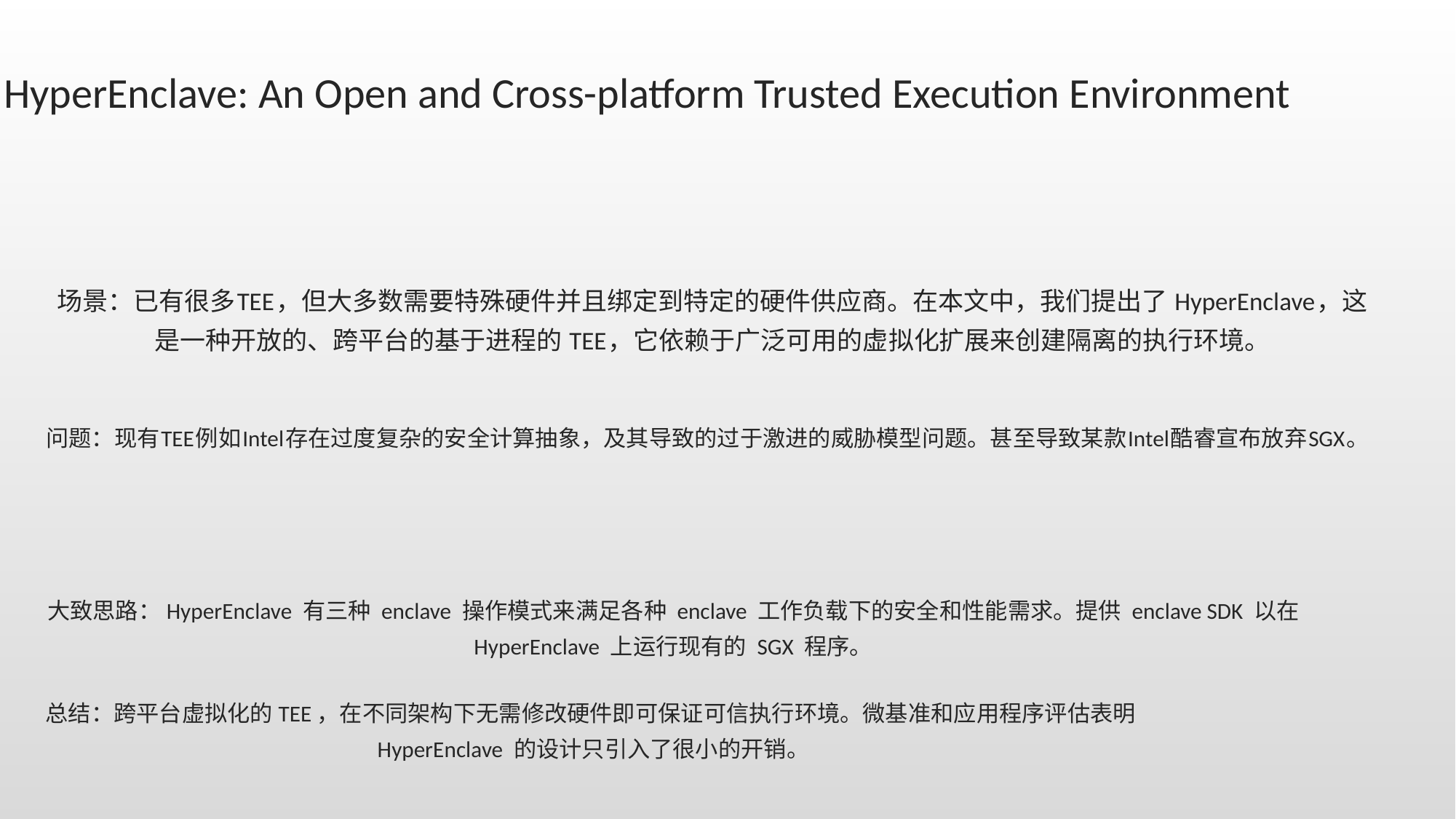

HyperEnclave: An Open and Cross-platform Trusted Execution Environment
场景：已有很多TEE，但大多数需要特殊硬件并且绑定到特定的硬件供应商。在本文中，我们提出了 HyperEnclave，这是一种开放的、跨平台的基于进程的 TEE，它依赖于广泛可用的虚拟化扩展来创建隔离的执行环境。
问题：现有TEE例如Intel存在过度复杂的安全计算抽象，及其导致的过于激进的威胁模型问题。甚至导致某款Intel酷睿宣布放弃SGX。
大致思路：HyperEnclave 有三种 enclave 操作模式来满足各种 enclave 工作负载下的安全和性能需求。提供 enclave SDK 以在 HyperEnclave 上运行现有的 SGX 程序。
总结：跨平台虚拟化的TEE，在不同架构下无需修改硬件即可保证可信执行环境。微基准和应用程序评估表明HyperEnclave 的设计只引入了很小的开销。